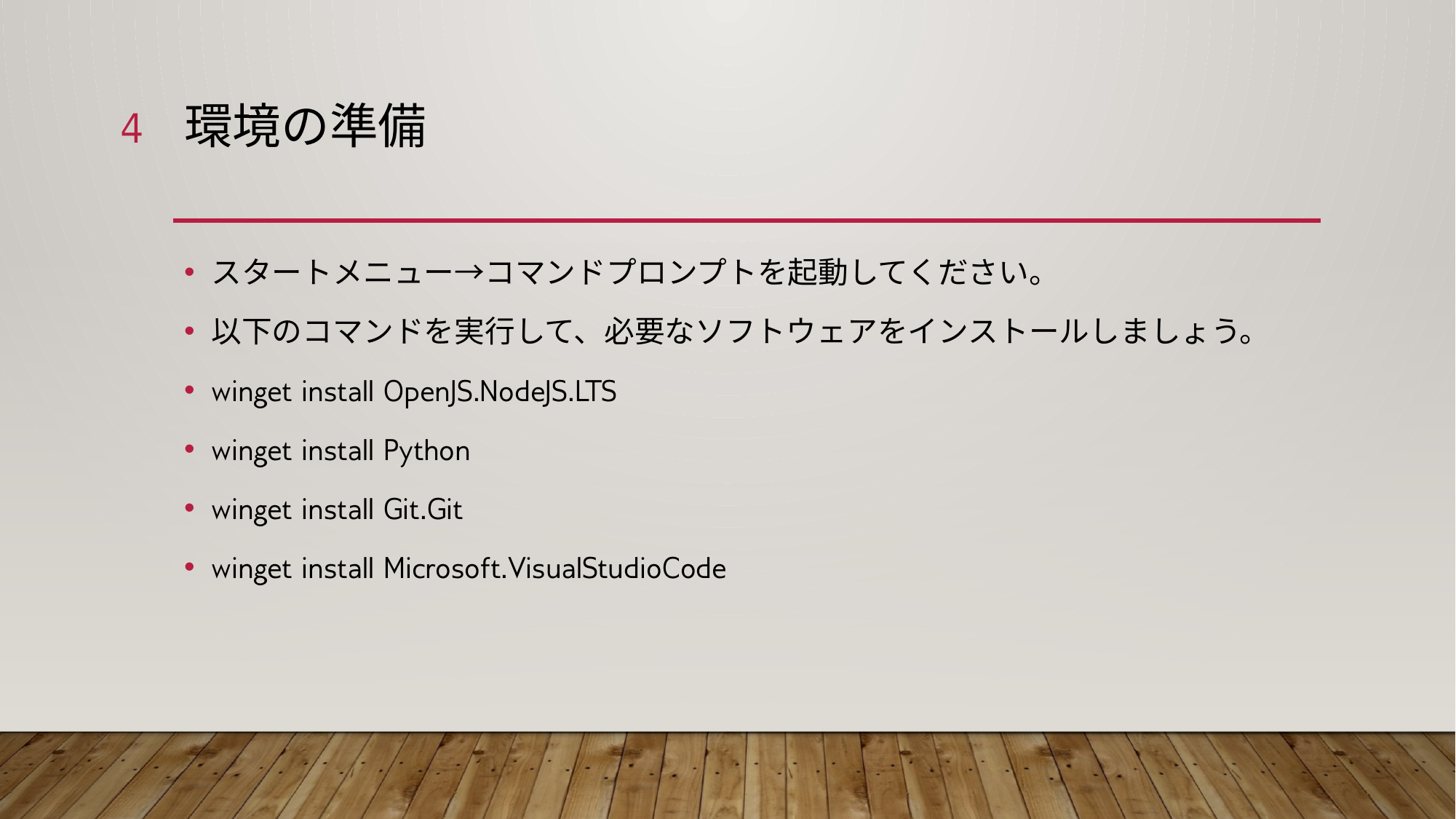

4
# 環境の準備
スタートメニュー→コマンドプロンプトを起動してください。
以下のコマンドを実行して、必要なソフトウェアをインストールしましょう。
winget install OpenJS.NodeJS.LTS
winget install Python
winget install Git.Git
winget install Microsoft.VisualStudioCode